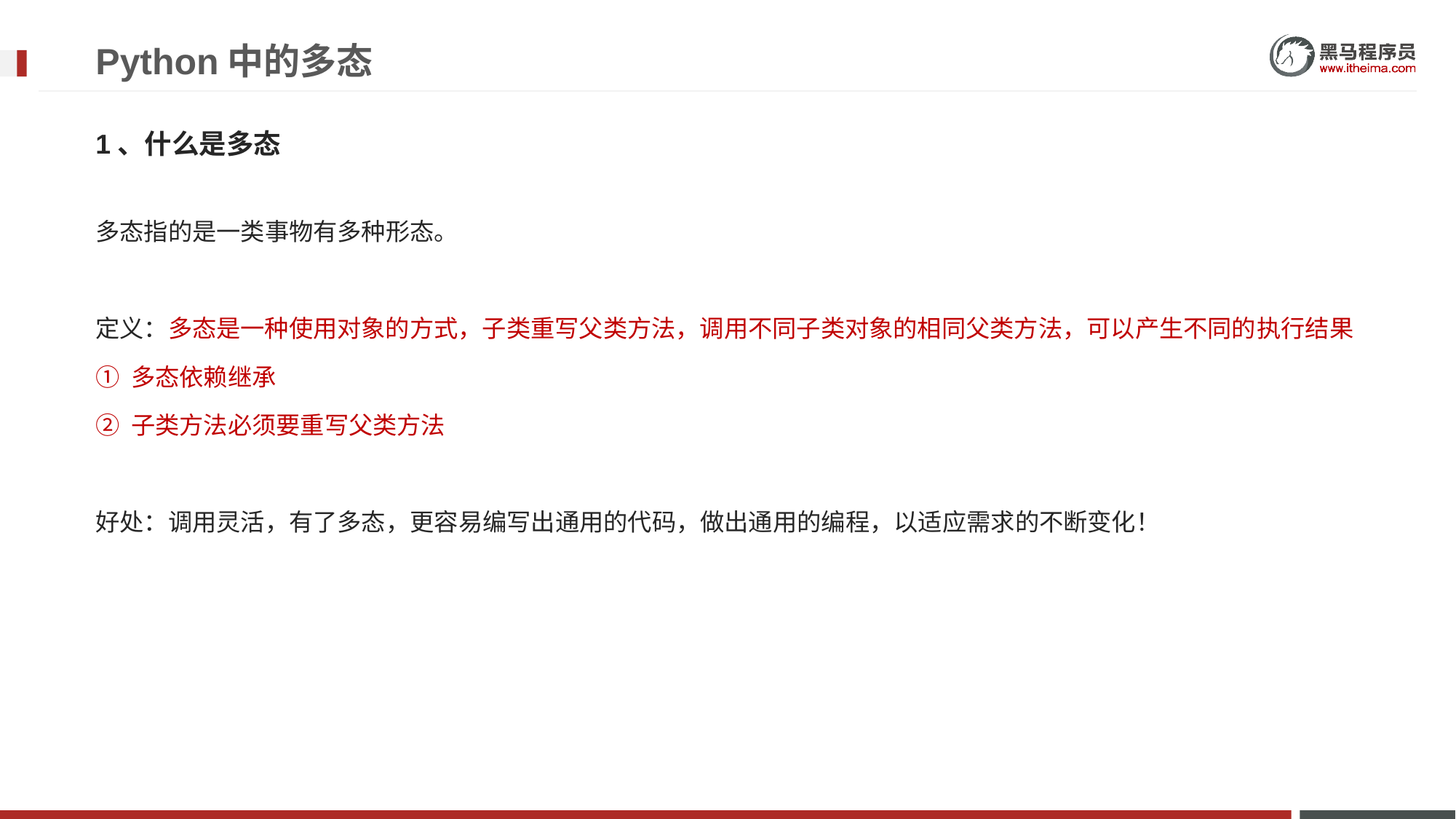

# Python中的多态
1、什么是多态
多态指的是一类事物有多种形态。

定义：多态是一种使用对象的方式，子类重写父类方法，调用不同子类对象的相同父类方法，可以产生不同的执行结果
① 多态依赖继承
② 子类方法必须要重写父类方法

好处：调用灵活，有了多态，更容易编写出通用的代码，做出通用的编程，以适应需求的不断变化！